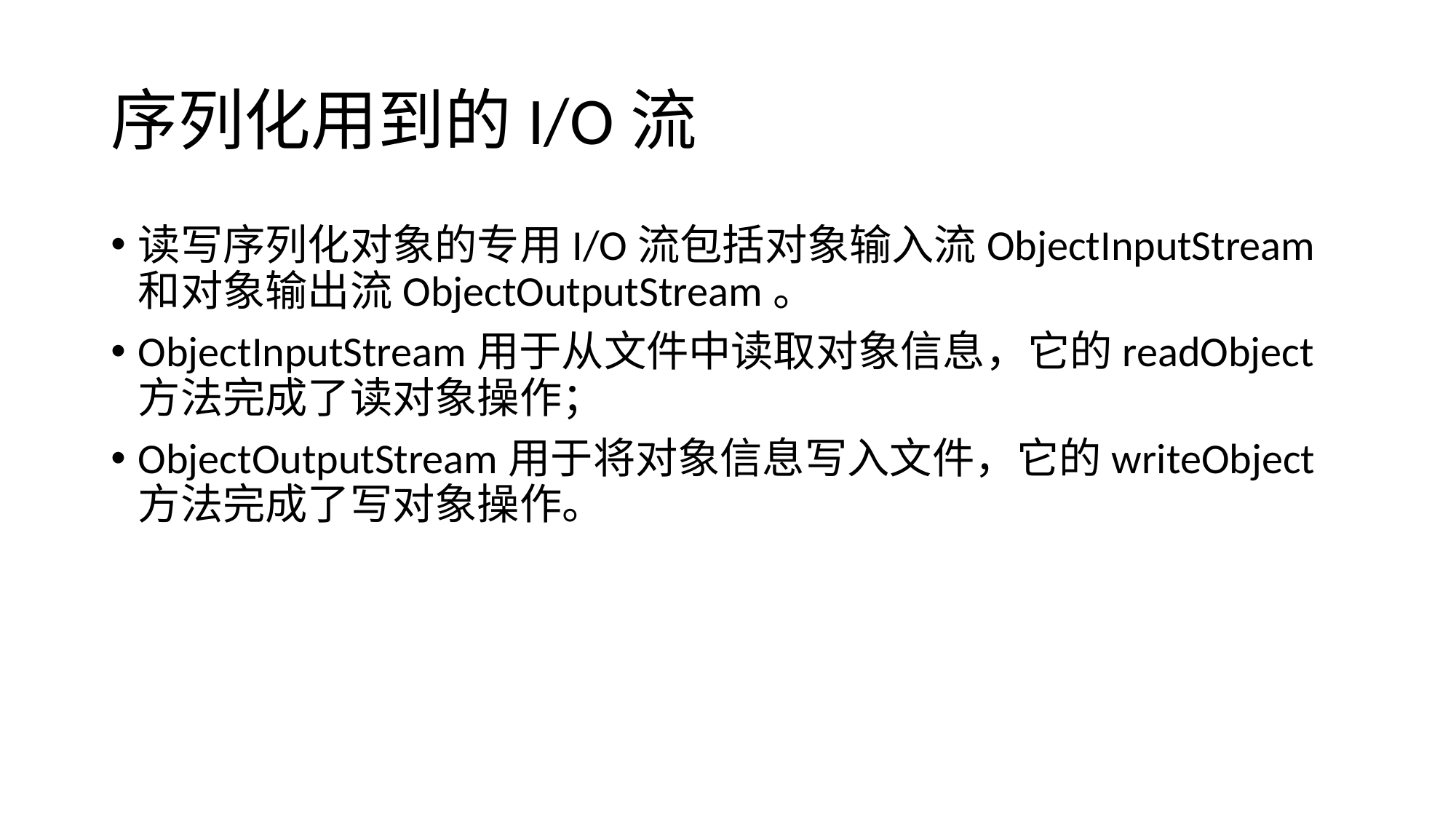

# 序列化用到的I/O流
读写序列化对象的专用I/O流包括对象输入流ObjectInputStream和对象输出流ObjectOutputStream。
ObjectInputStream用于从文件中读取对象信息，它的readObject方法完成了读对象操作；
ObjectOutputStream用于将对象信息写入文件，它的writeObject方法完成了写对象操作。